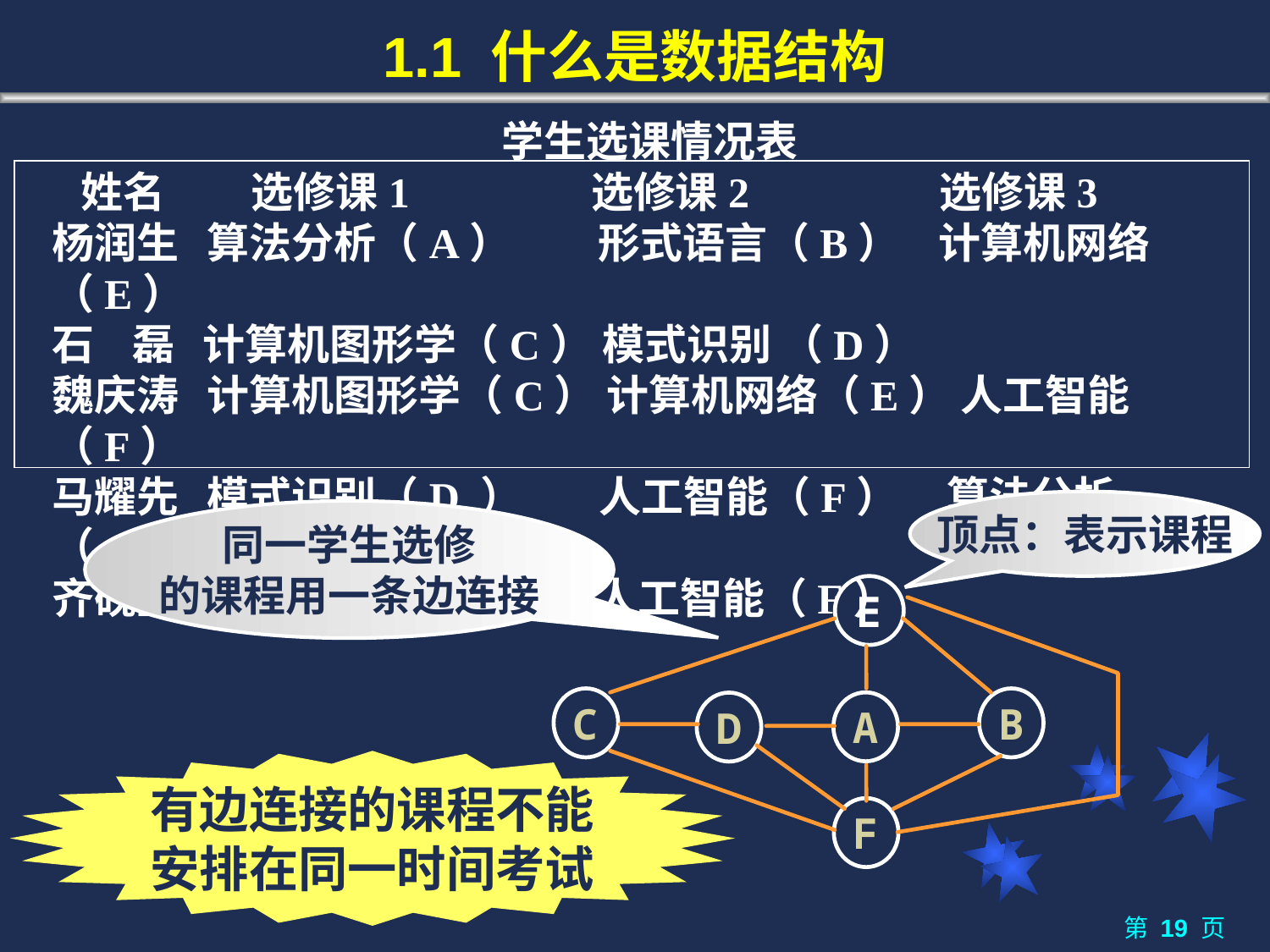

# 1.1 什么是数据结构
学生选课情况表
  姓名         选修课1	              选修课2                 选修课3
杨润生   算法分析（A）         形式语言（B）    计算机网络（E）
石    磊   计算机图形学（C） 模式识别 （D）
魏庆涛   计算机图形学（C） 计算机网络（E） 人工智能（F）
马耀先   模式识别（D ）        人工智能（F）     算法分析（A）
齐砚生   形式语言（B）         人工智能（F）

顶点：表示课程
同一学生选修
的课程用一条边连接
E

C
B
A
D

有边连接的课程不能
安排在同一时间考试

F
第 19 页